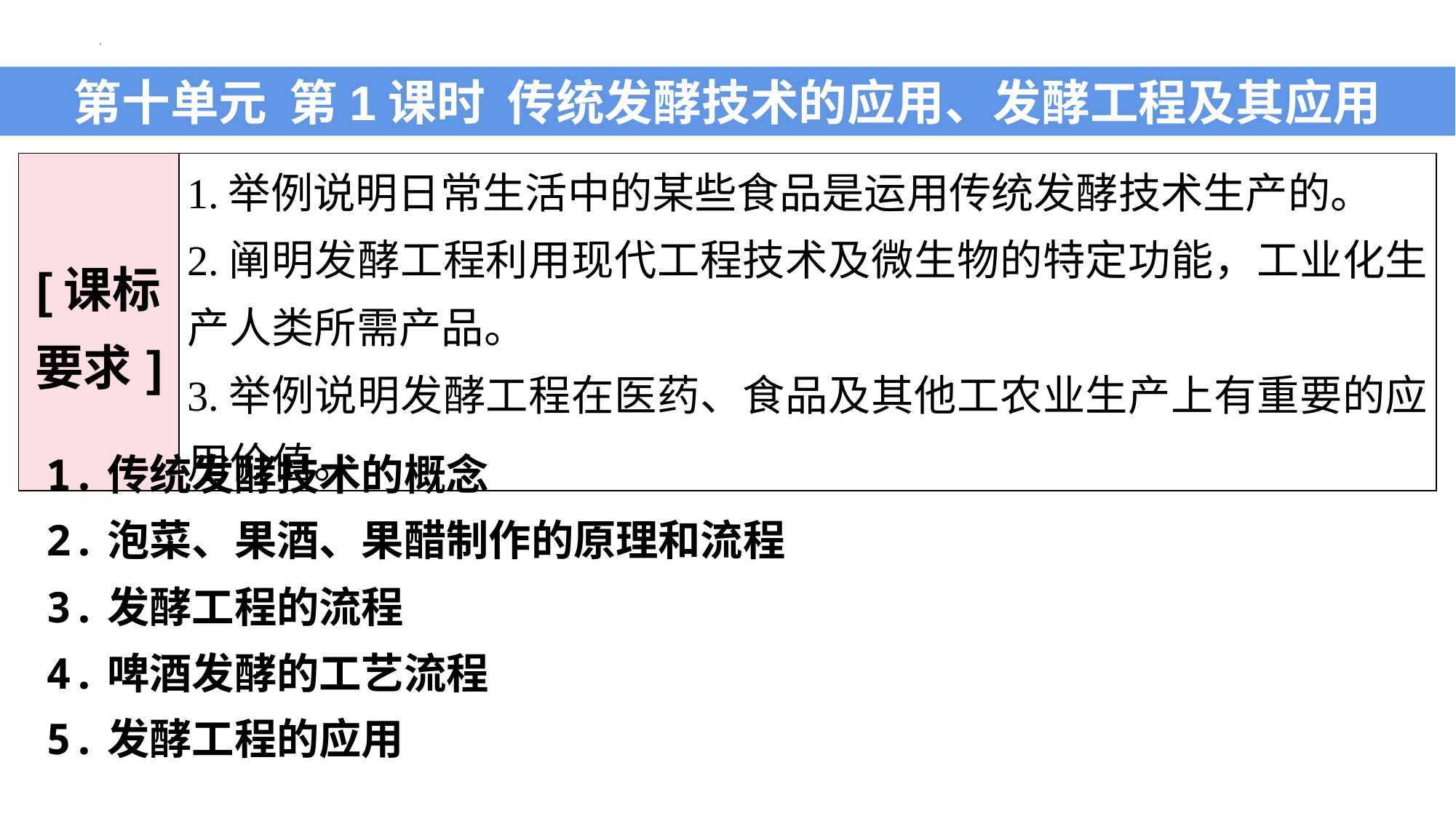

第十单元  第1课时  传统发酵技术的应用、发酵工程及其应用
| [课标 要求] | 1.举例说明日常生活中的某些食品是运用传统发酵技术生产的。 2.阐明发酵工程利用现代工程技术及微生物的特定功能，工业化生产人类所需产品。 3.举例说明发酵工程在医药、食品及其他工农业生产上有重要的应用价值。 |
| --- | --- |
1.传统发酵技术的概念
2.泡菜、果酒、果醋制作的原理和流程
3.发酵工程的流程
4.啤酒发酵的工艺流程
5.发酵工程的应用